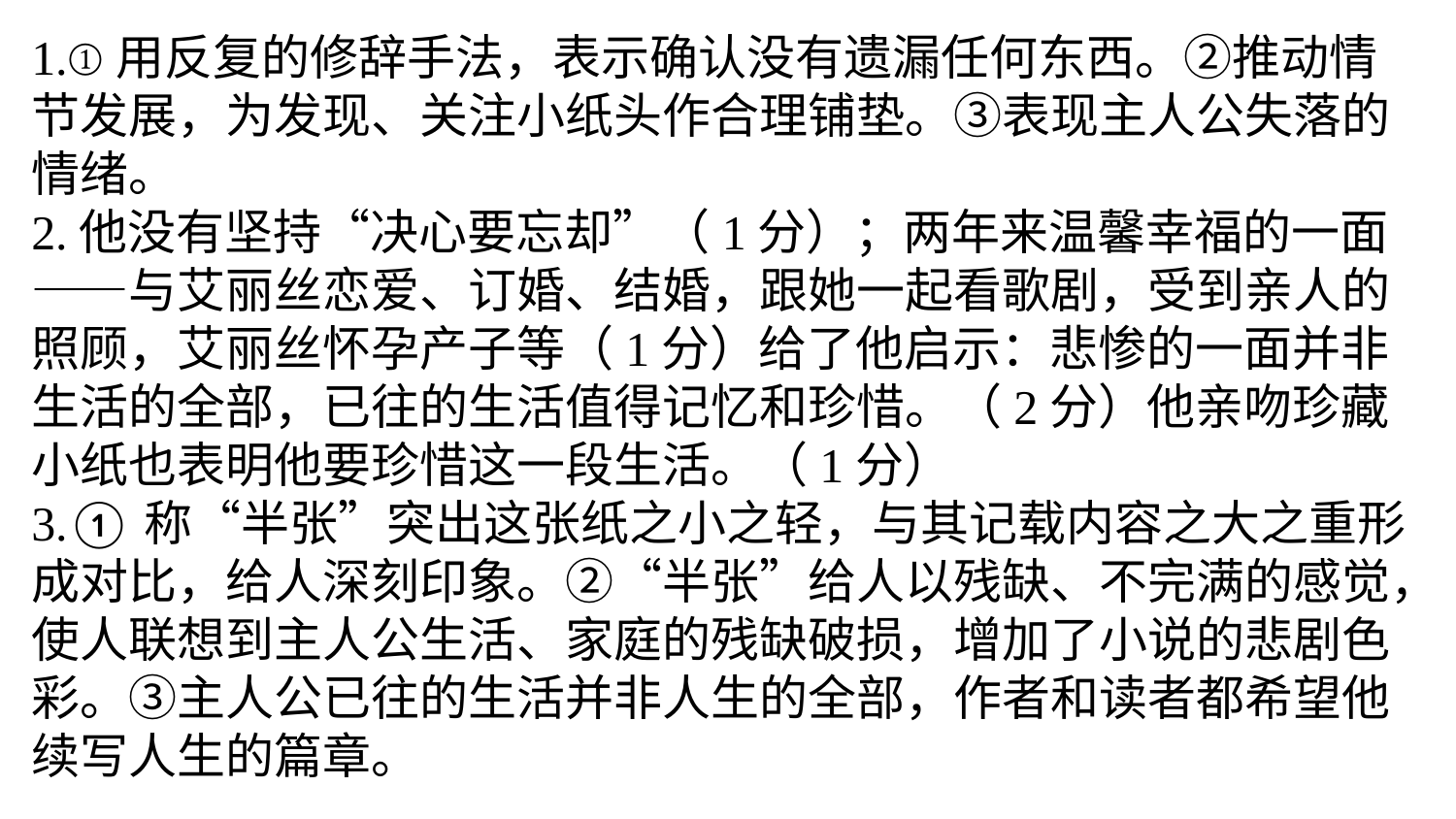

1.①用反复的修辞手法，表示确认没有遗漏任何东西。②推动情节发展，为发现、关注小纸头作合理铺垫。③表现主人公失落的情绪。
2.他没有坚持“决心要忘却”（1分）；两年来温馨幸福的一面——与艾丽丝恋爱、订婚、结婚，跟她一起看歌剧，受到亲人的照顾，艾丽丝怀孕产子等（1分）给了他启示：悲惨的一面并非生活的全部，已往的生活值得记忆和珍惜。（2分）他亲吻珍藏小纸也表明他要珍惜这一段生活。（1分）
3.①称“半张”突出这张纸之小之轻，与其记载内容之大之重形成对比，给人深刻印象。②“半张”给人以残缺、不完满的感觉，使人联想到主人公生活、家庭的残缺破损，增加了小说的悲剧色彩。③主人公已往的生活并非人生的全部，作者和读者都希望他续写人生的篇章。